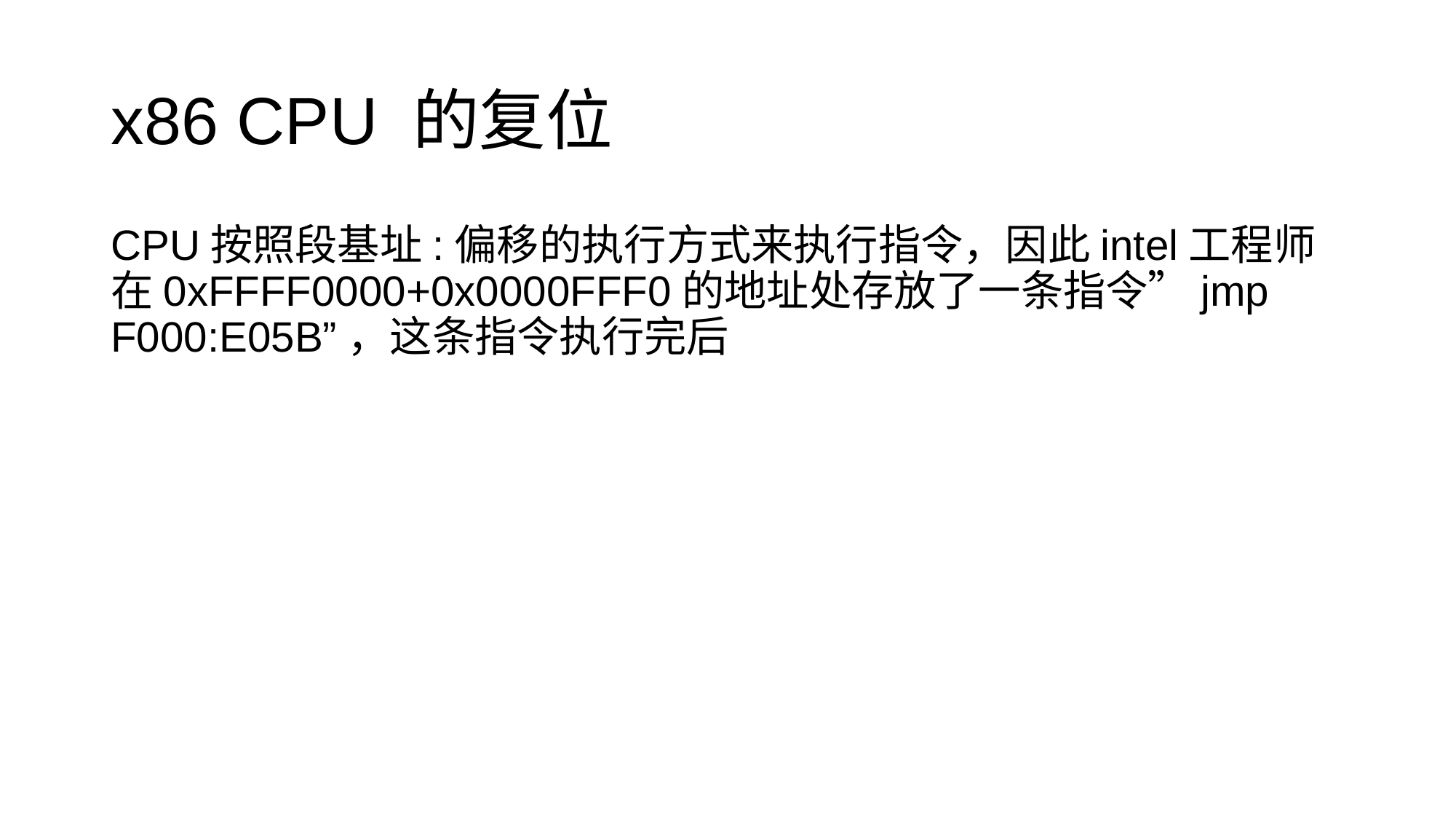

# x86 CPU 的复位
CPU按照段基址:偏移的执行方式来执行指令，因此intel工程师在0xFFFF0000+0x0000FFF0的地址处存放了一条指令”jmp F000:E05B”，这条指令执行完后